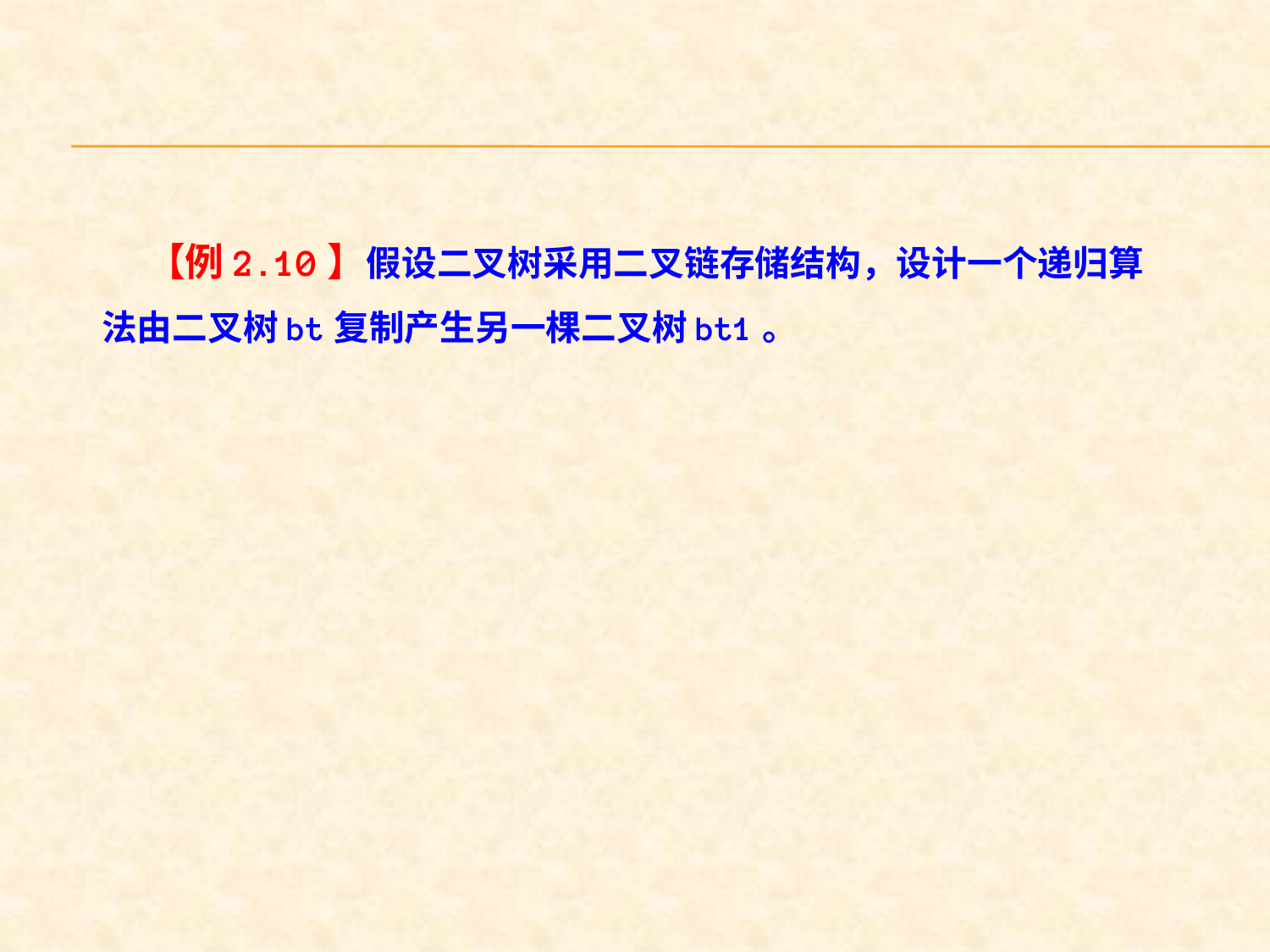

【例2.10】假设二叉树采用二叉链存储结构，设计一个递归算法由二叉树bt复制产生另一棵二叉树bt1。